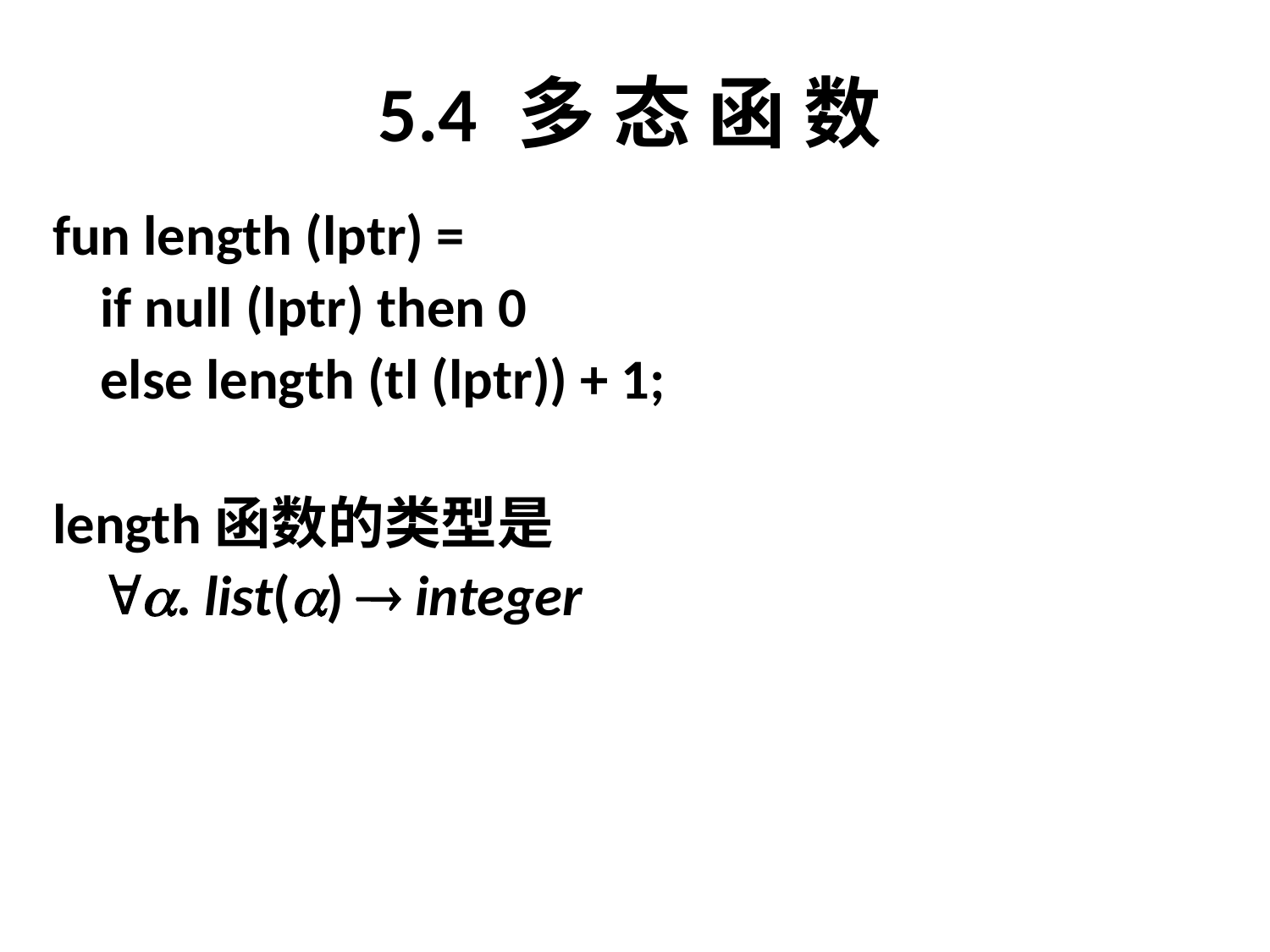

# 5.4 多 态 函 数
fun length (lptr) =
	if null (lptr) then 0
	else length (tl (lptr)) + 1;

length函数的类型是
	∀α. list(α) → integer